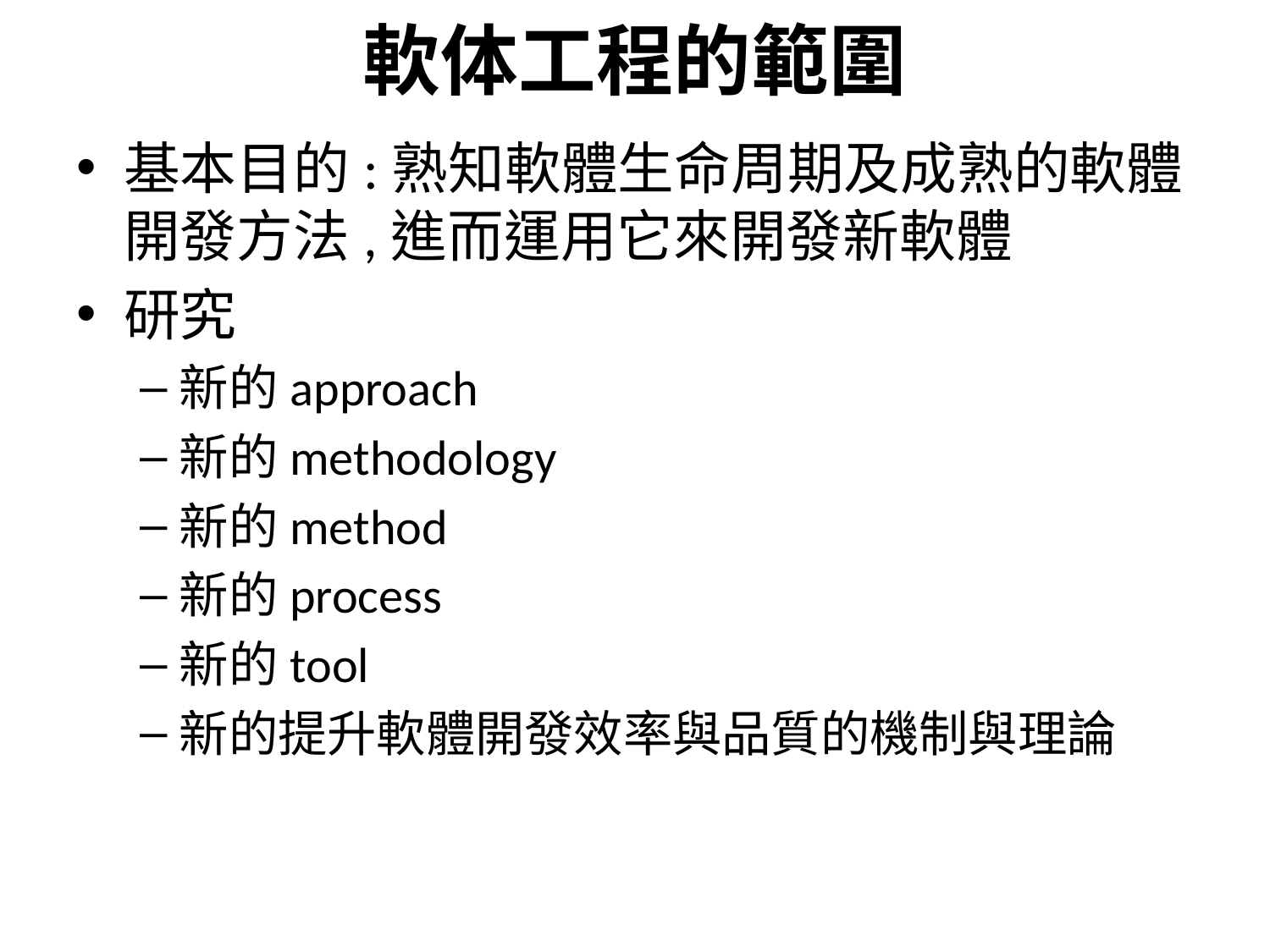

# 軟体工程的範圍
基本目的:熟知軟體生命周期及成熟的軟體開發方法,進而運用它來開發新軟體
研究
新的approach
新的methodology
新的method
新的process
新的tool
新的提升軟體開發效率與品質的機制與理論